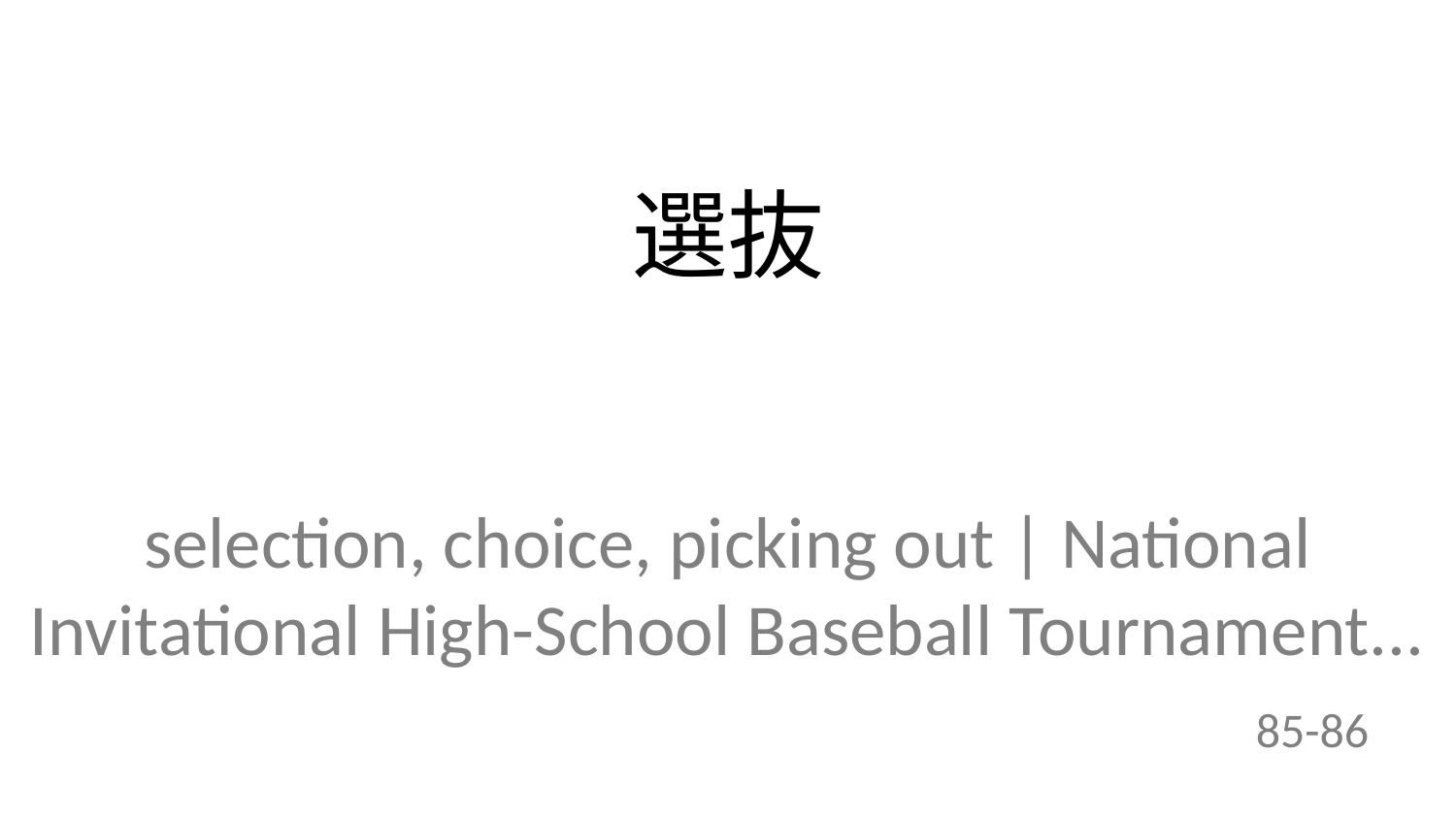

選抜

selection, choice, picking out | National Invitational High-School Baseball Tournament...
85-86